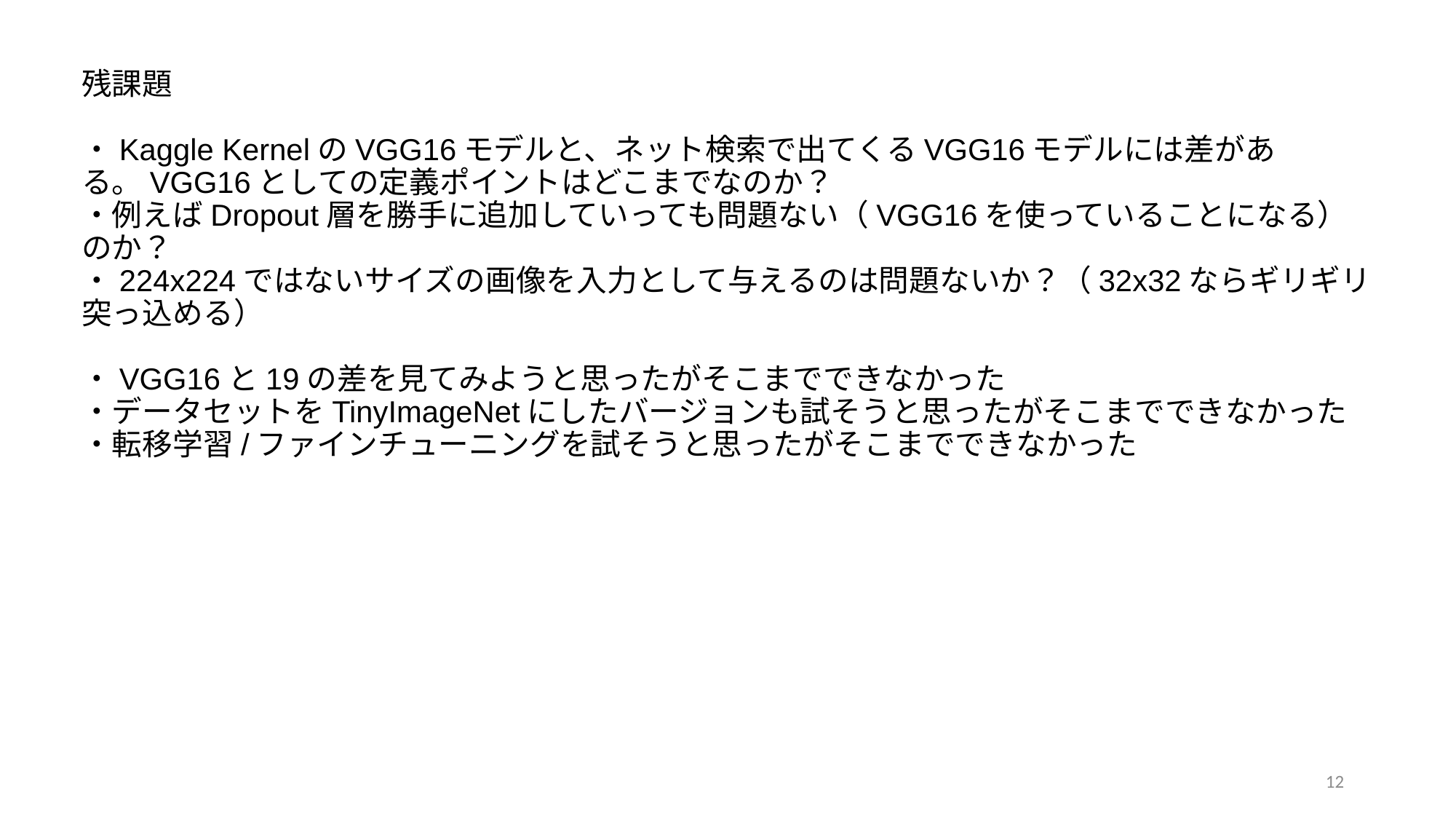

# 残課題 ・Kaggle KernelのVGG16モデルと、ネット検索で出てくるVGG16モデルには差がある。VGG16としての定義ポイントはどこまでなのか？ ・例えばDropout層を勝手に追加していっても問題ない（VGG16を使っていることになる）のか？ ・224x224ではないサイズの画像を入力として与えるのは問題ないか？（32x32ならギリギリ突っ込める） ・VGG16と19の差を見てみようと思ったがそこまでできなかった ・データセットをTinyImageNetにしたバージョンも試そうと思ったがそこまでできなかった ・転移学習/ファインチューニングを試そうと思ったがそこまでできなかった
12